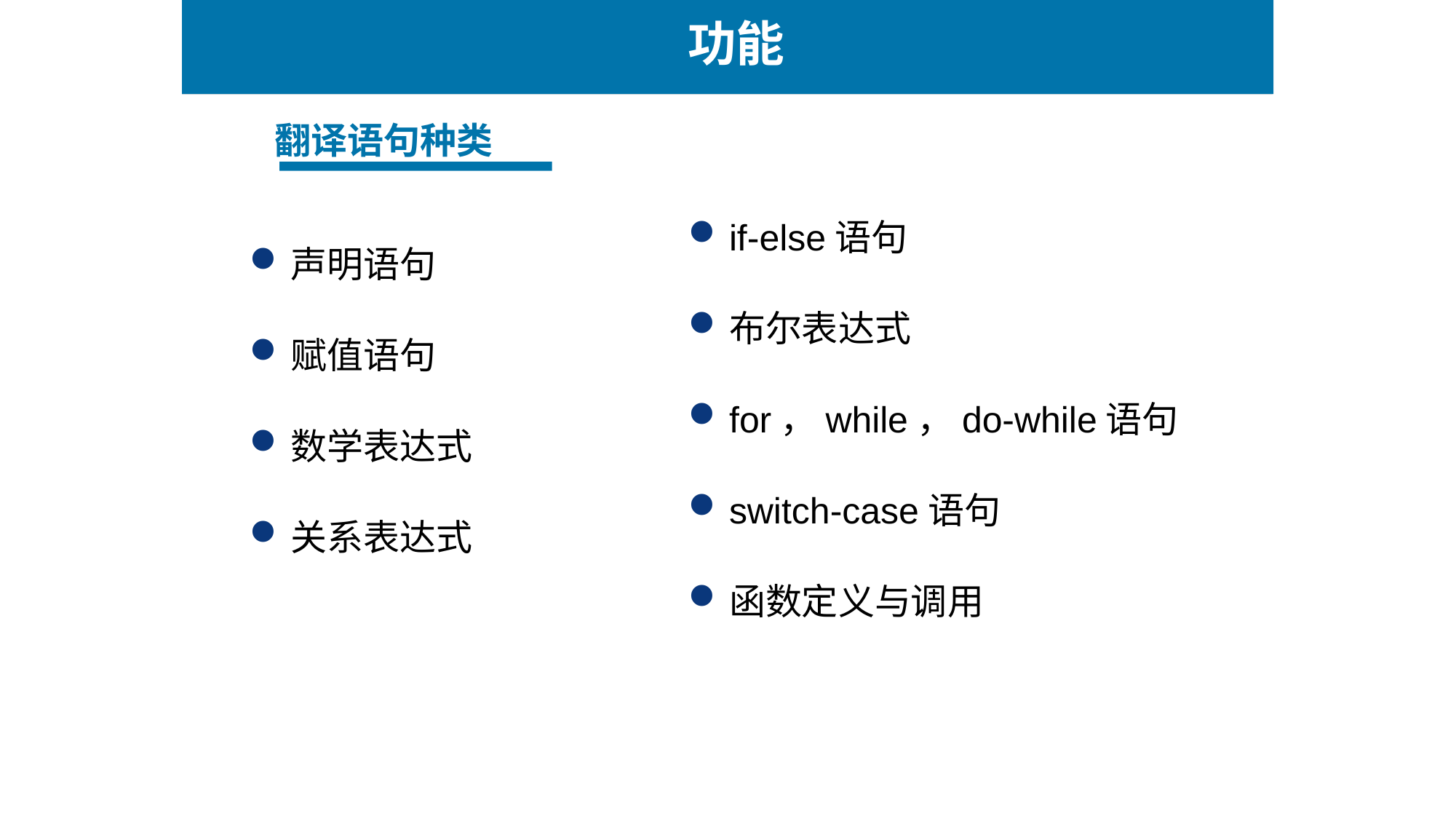

功能

翻译语句种类

if-else语句

布尔表达式

for，while，do-while语句

switch-case语句

函数定义与调用

声明语句

赋值语句

数学表达式

关系表达式